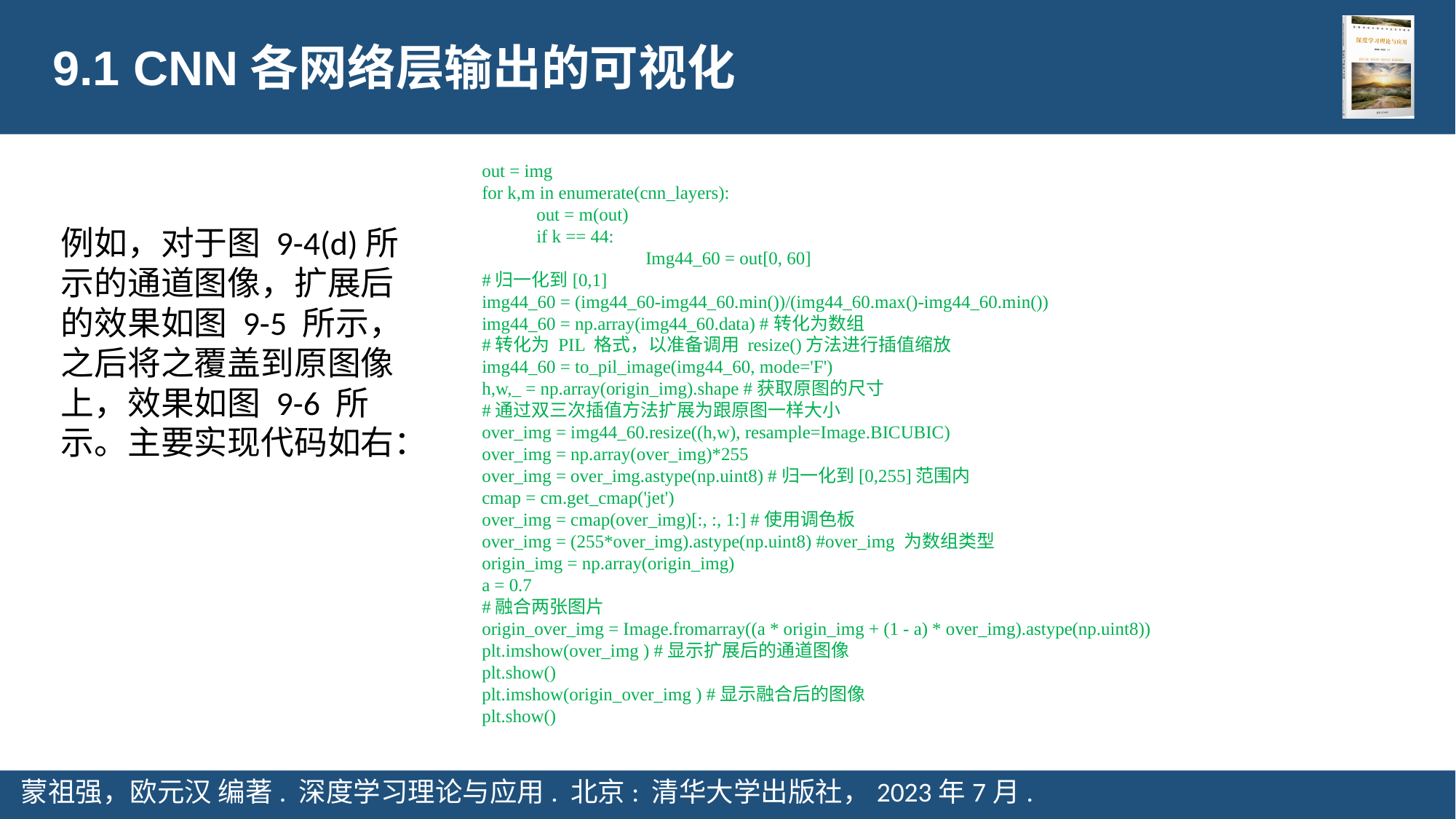

9.1 CNN各网络层输出的可视化
out = img
for k,m in enumerate(cnn_layers):
out = m(out)
if k == 44:
	Img44_60 = out[0, 60]
#归一化到[0,1]
img44_60 = (img44_60-img44_60.min())/(img44_60.max()-img44_60.min())
img44_60 = np.array(img44_60.data) #转化为数组
#转化为 PIL 格式，以准备调用 resize()方法进行插值缩放
img44_60 = to_pil_image(img44_60, mode='F')
h,w,_ = np.array(origin_img).shape #获取原图的尺寸
#通过双三次插值方法扩展为跟原图一样大小
over_img = img44_60.resize((h,w), resample=Image.BICUBIC)
over_img = np.array(over_img)*255
over_img = over_img.astype(np.uint8) #归一化到[0,255]范围内
cmap = cm.get_cmap('jet')
over_img = cmap(over_img)[:, :, 1:] #使用调色板
over_img = (255*over_img).astype(np.uint8) #over_img 为数组类型
origin_img = np.array(origin_img)
a = 0.7
#融合两张图片
origin_over_img = Image.fromarray((a * origin_img + (1 - a) * over_img).astype(np.uint8))
plt.imshow(over_img ) #显示扩展后的通道图像
plt.show()
plt.imshow(origin_over_img ) #显示融合后的图像
plt.show()
例如，对于图 9-4(d)所示的通道图像，扩展后的效果如图 9-5 所示，之后将之覆盖到原图像上，效果如图 9-6 所示。主要实现代码如右：